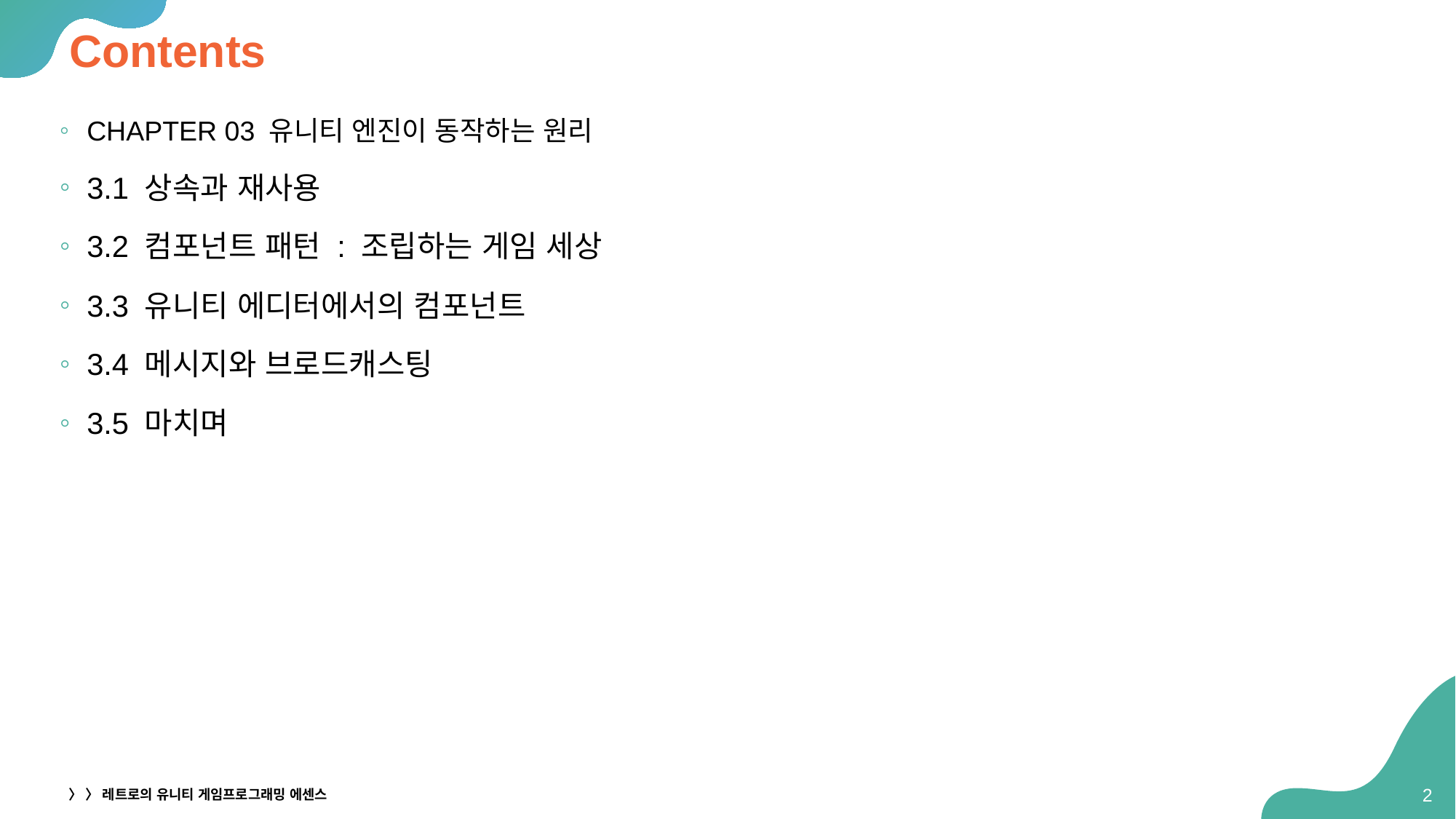

# Contents
CHAPTER 03 유니티 엔진이 동작하는 원리
3.1 상속과 재사용
3.2 컴포넌트 패턴 : 조립하는 게임 세상
3.3 유니티 에디터에서의 컴포넌트
3.4 메시지와 브로드캐스팅
3.5 마치며

2